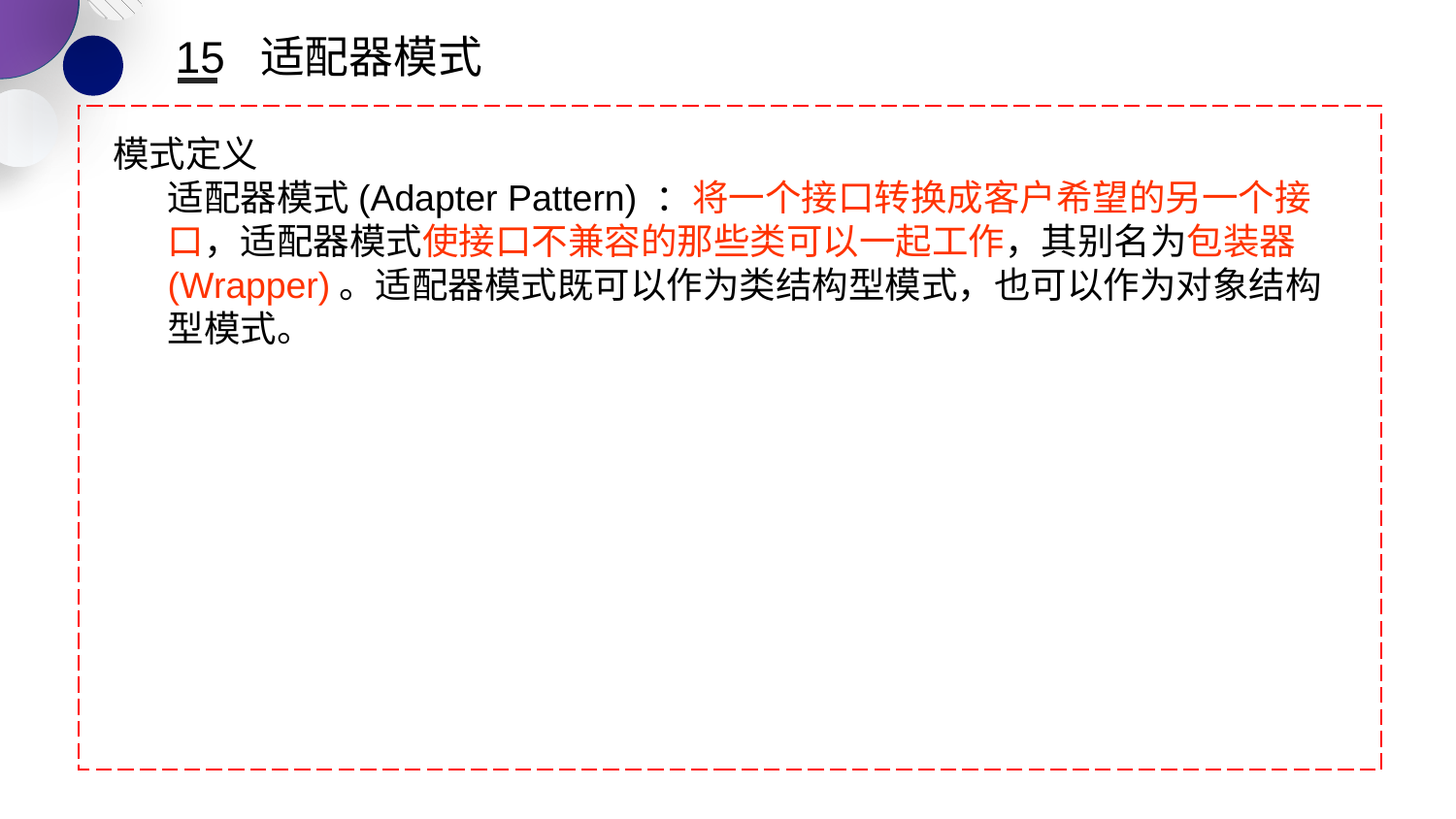

15  适配器模式

模式定义
适配器模式(Adapter Pattern) ：将一个接口转换成客户希望的另一个接口，适配器模式使接口不兼容的那些类可以一起工作，其别名为包装器(Wrapper)。适配器模式既可以作为类结构型模式，也可以作为对象结构型模式。